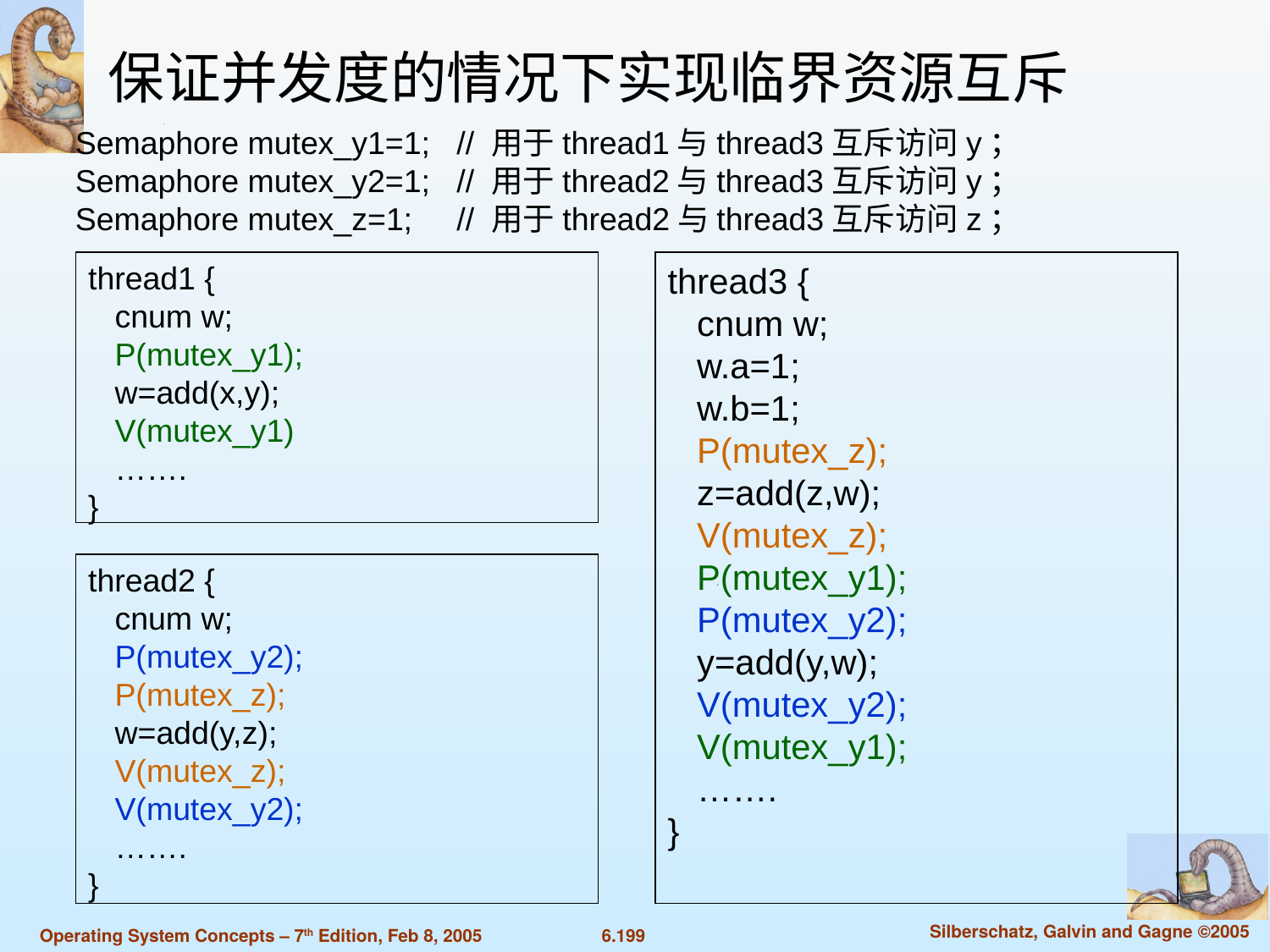

保证并发度的情况下实现临界资源互斥
Semaphore mutex_y1=1;   // 用于thread1与thread3互斥访问y；
Semaphore mutex_y2=1;   // 用于thread2与thread3互斥访问y；
Semaphore mutex_z=1;     // 用于thread2与thread3互斥访问z；

thread1 {
   cnum w;
   P(mutex_y1);
   w=add(x,y);
   V(mutex_y1)
   …….
}
thread3 {
   cnum w;
   w.a=1;
   w.b=1;
   P(mutex_z);
   z=add(z,w);
   V(mutex_z);
   P(mutex_y1);
   P(mutex_y2);
   y=add(y,w);
   V(mutex_y2);
   V(mutex_y1);
   …….
}
thread2 {
   cnum w;
   P(mutex_y2);
   P(mutex_z);
   w=add(y,z);
   V(mutex_z);
   V(mutex_y2);
   …….
}